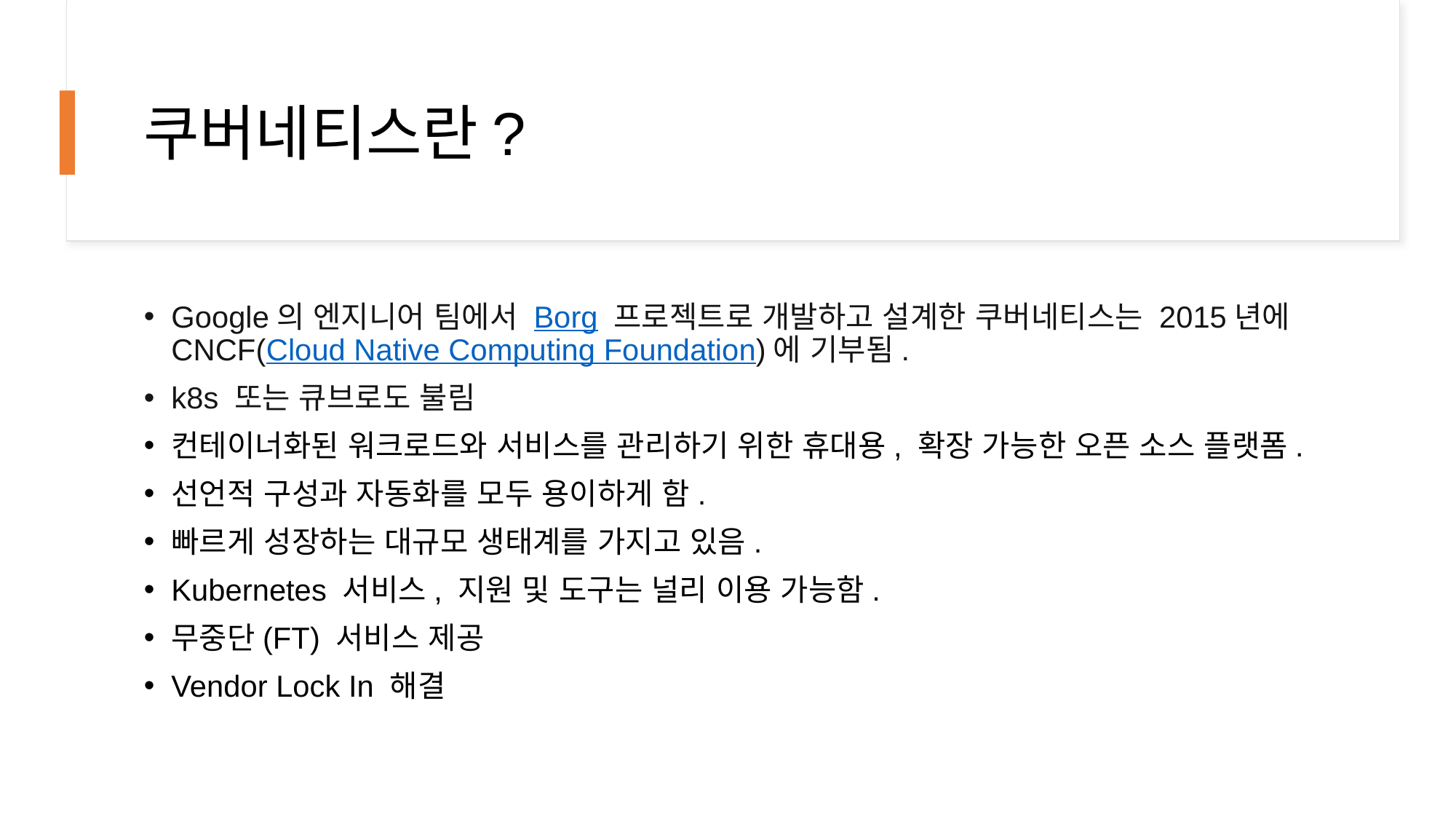

# 쿠버네티스란?

Google의 엔지니어 팀에서 Borg 프로젝트로 개발하고 설계한 쿠버네티스는 2015년에 CNCF(Cloud Native Computing Foundation)에 기부됨.
k8s 또는 큐브로도 불림
컨테이너화된 워크로드와 서비스를 관리하기 위한 휴대용, 확장 가능한 오픈 소스 플랫폼.
선언적 구성과 자동화를 모두 용이하게 함.
빠르게 성장하는 대규모 생태계를 가지고 있음.
Kubernetes 서비스, 지원 및 도구는 널리 이용 가능함.
무중단(FT) 서비스 제공
Vendor Lock In 해결